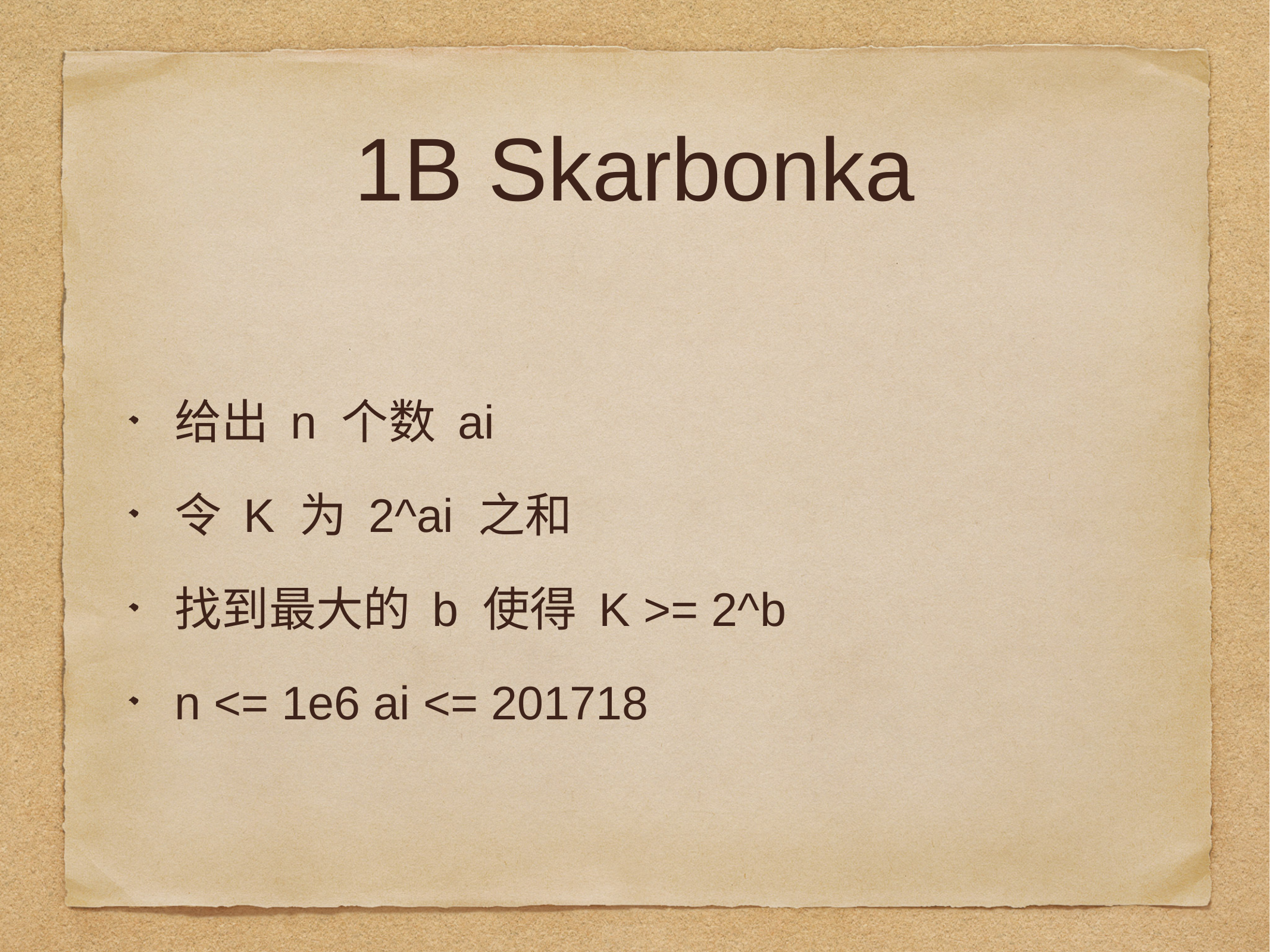

# 1B Skarbonka
给出 n 个数 ai
令 K 为 2^ai 之和
找到最大的 b 使得 K >= 2^b
n <= 1e6 ai <= 201718